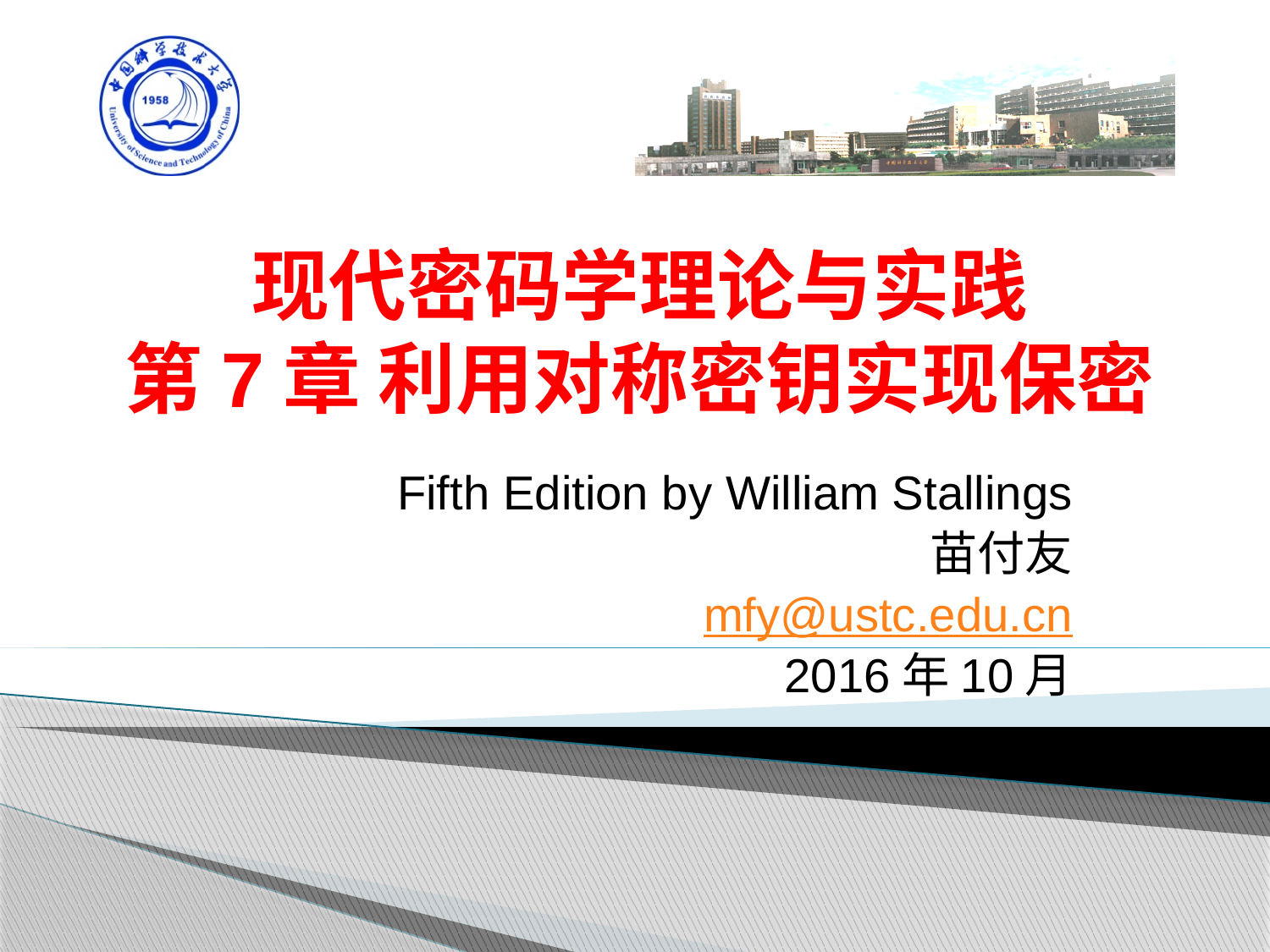

现代密码学理论与实践
第7章 利用对称密钥实现保密
Fifth Edition by William Stallings
苗付友
mfy@ustc.edu.cn
2016年10月